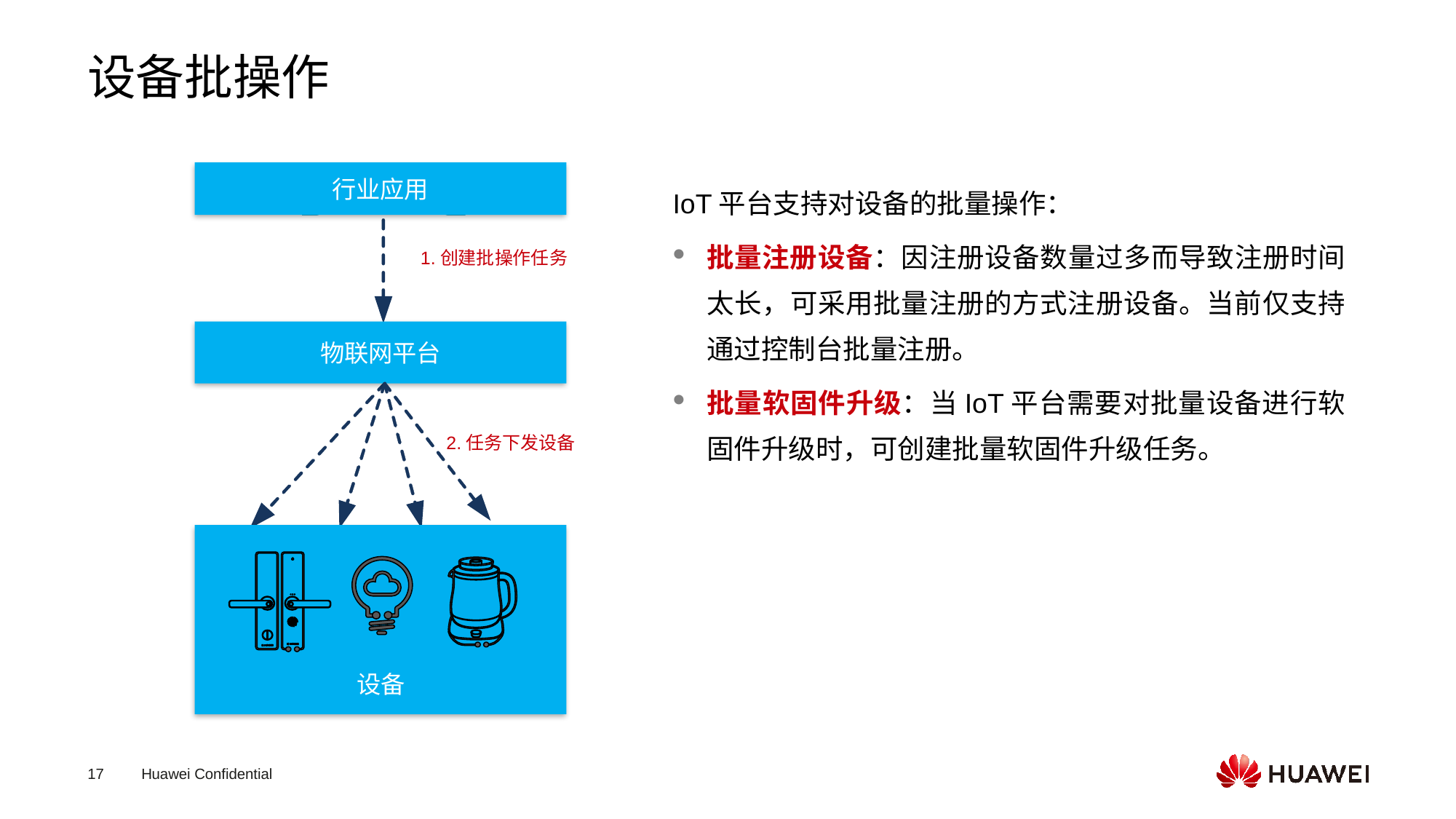

# 设备批操作

行业应用
行业应用
IoT平台支持对设备的批量操作：
批量注册设备：因注册设备数量过多而导致注册时间太长，可采用批量注册的方式注册设备。当前仅支持通过控制台批量注册。
批量软固件升级：当IoT平台需要对批量设备进行软固件升级时，可创建批量软固件升级任务。

1.创建批操作任务

物联网平台

2.任务下发设备

设备